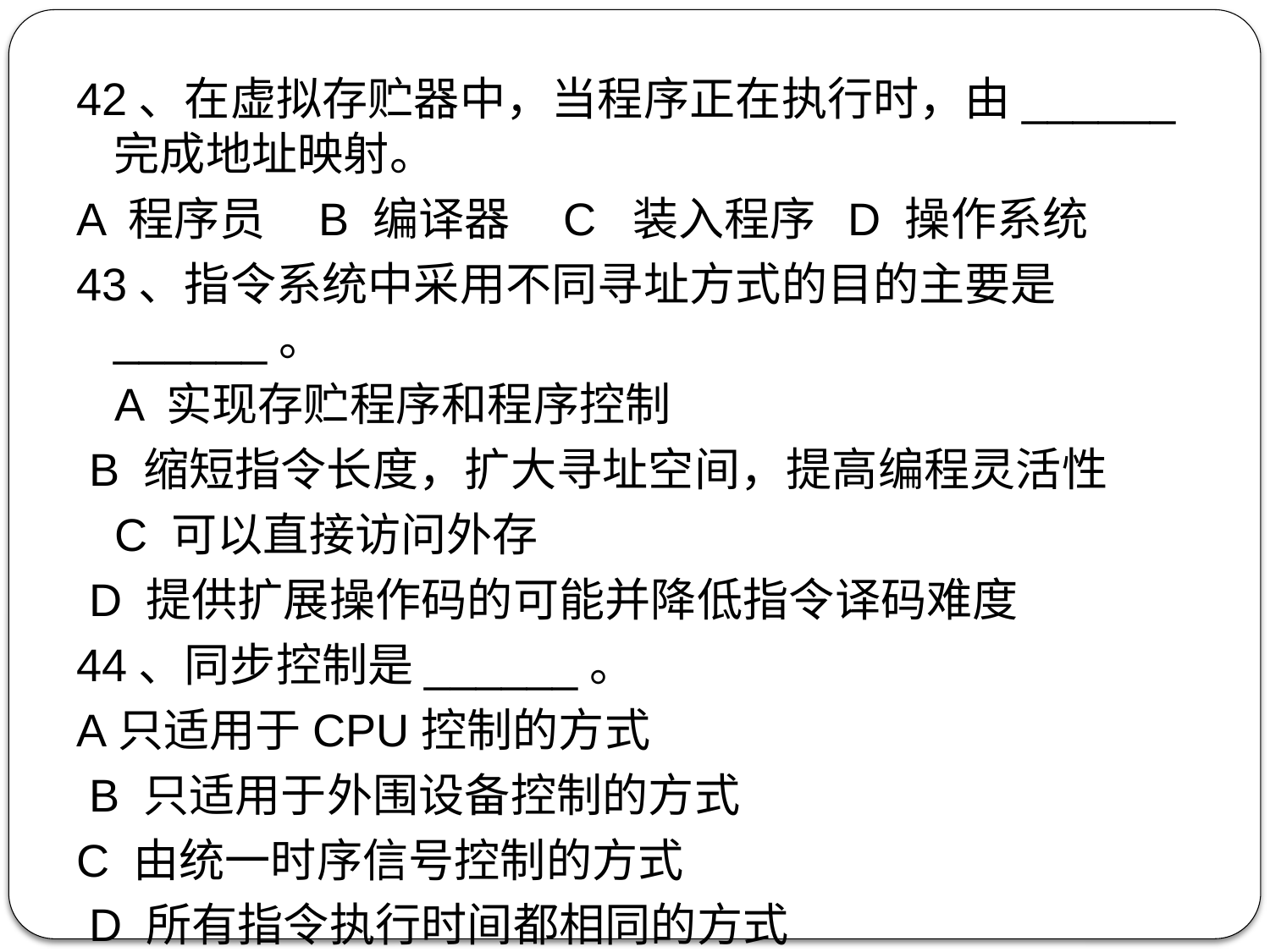

42、在虚拟存贮器中，当程序正在执行时，由______完成地址映射。
A 程序员    B 编译器    C  装入程序  D 操作系统
43、指令系统中采用不同寻址方式的目的主要是______。
   A 实现存贮程序和程序控制
 B 缩短指令长度，扩大寻址空间，提高编程灵活性
   C 可以直接访问外存
 D 提供扩展操作码的可能并降低指令译码难度
44、同步控制是______。
A只适用于CPU控制的方式
 B 只适用于外围设备控制的方式
C 由统一时序信号控制的方式
 D 所有指令执行时间都相同的方式